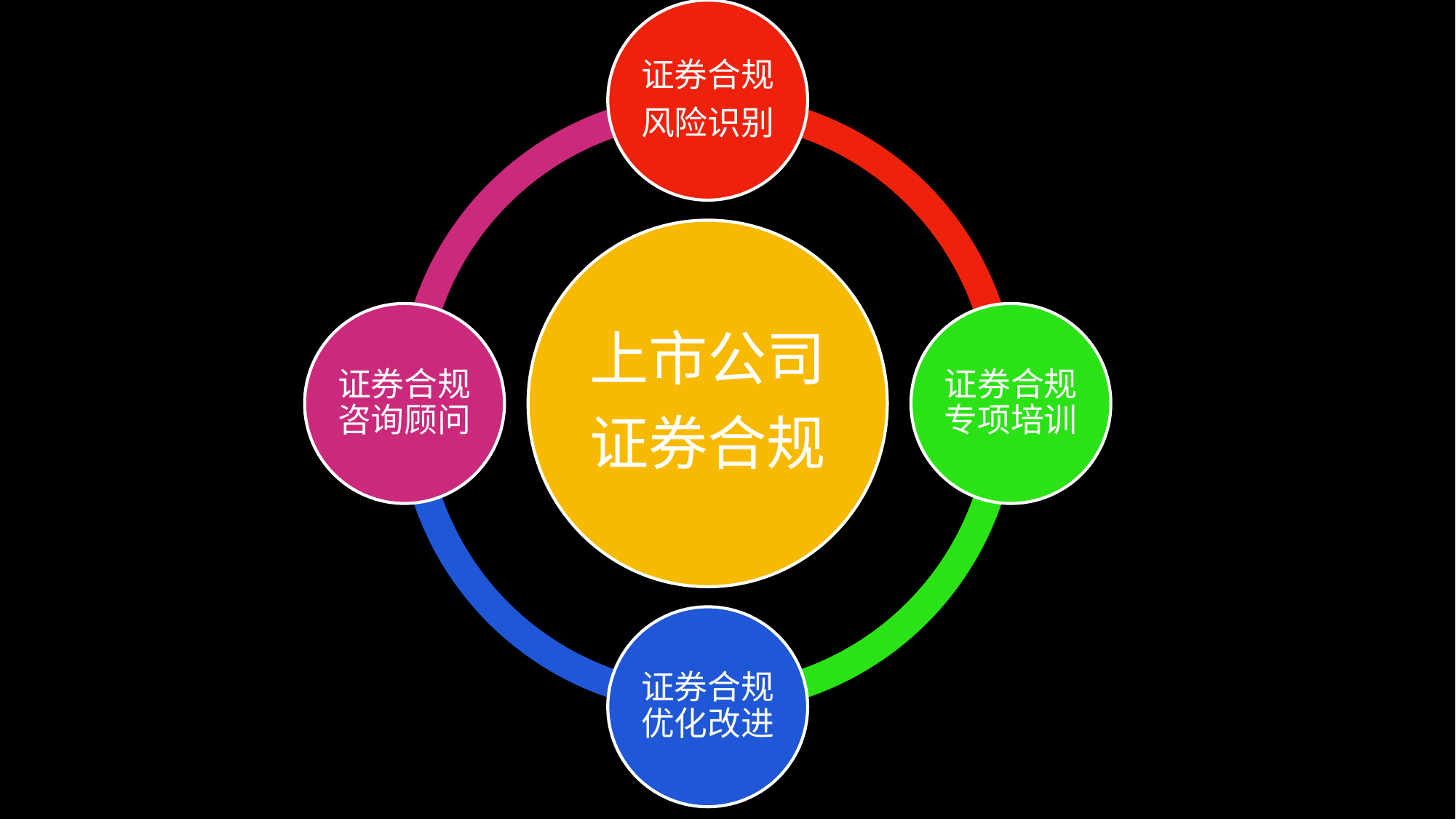

上市公司
证券合规
证券合规
风险识别
证券合规专项培训
证券合规优化改进
证券合规咨询顾问